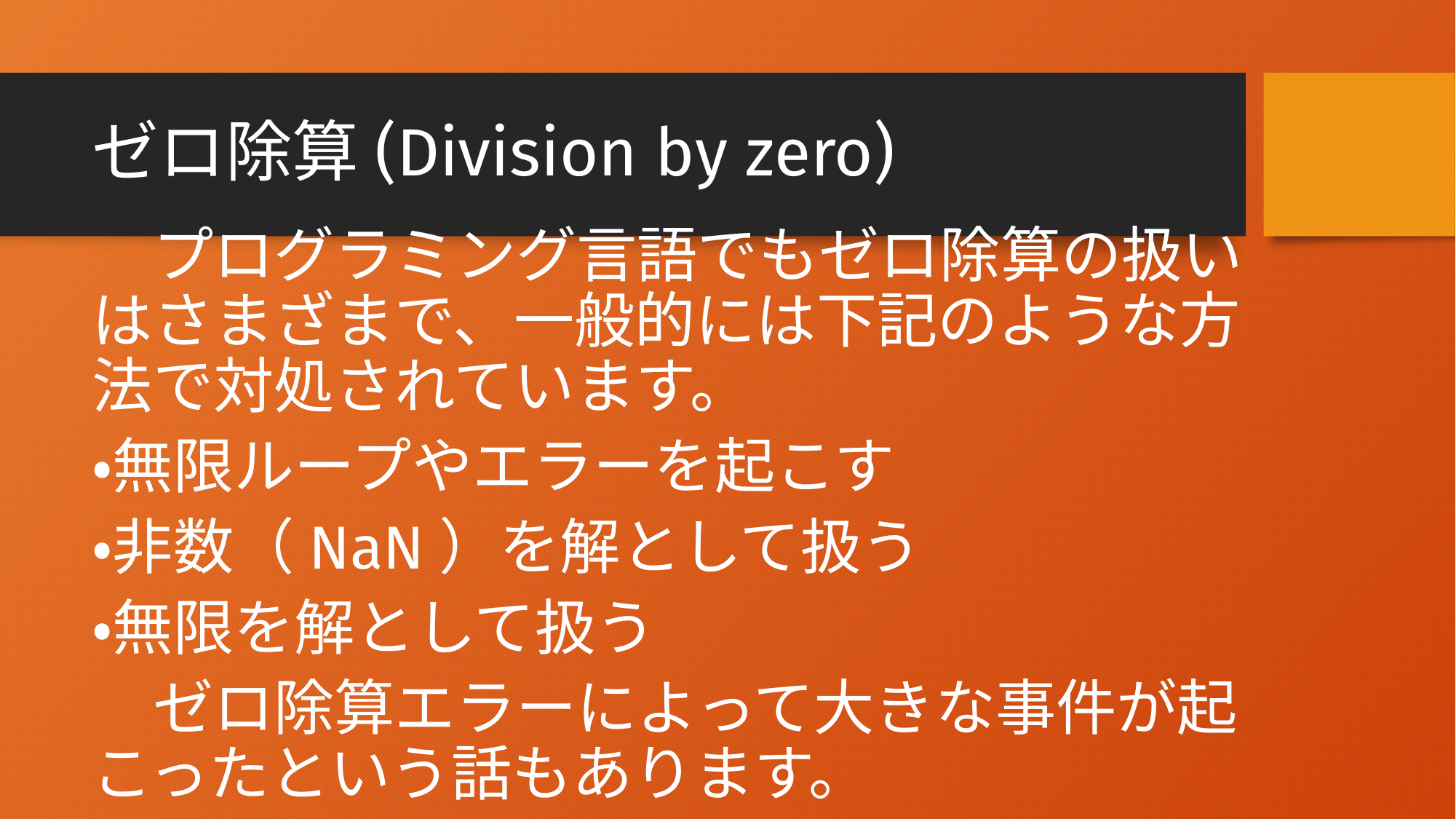

# ゼロ除算(Division by zero)
　プログラミング言語でもゼロ除算の扱いはさまざまで、一般的には下記のような方法で対処されています。
・無限ループやエラーを起こす
・非数（NaN）を解として扱う
・無限を解として扱う
　ゼロ除算エラーによって大きな事件が起こったという話もあります。